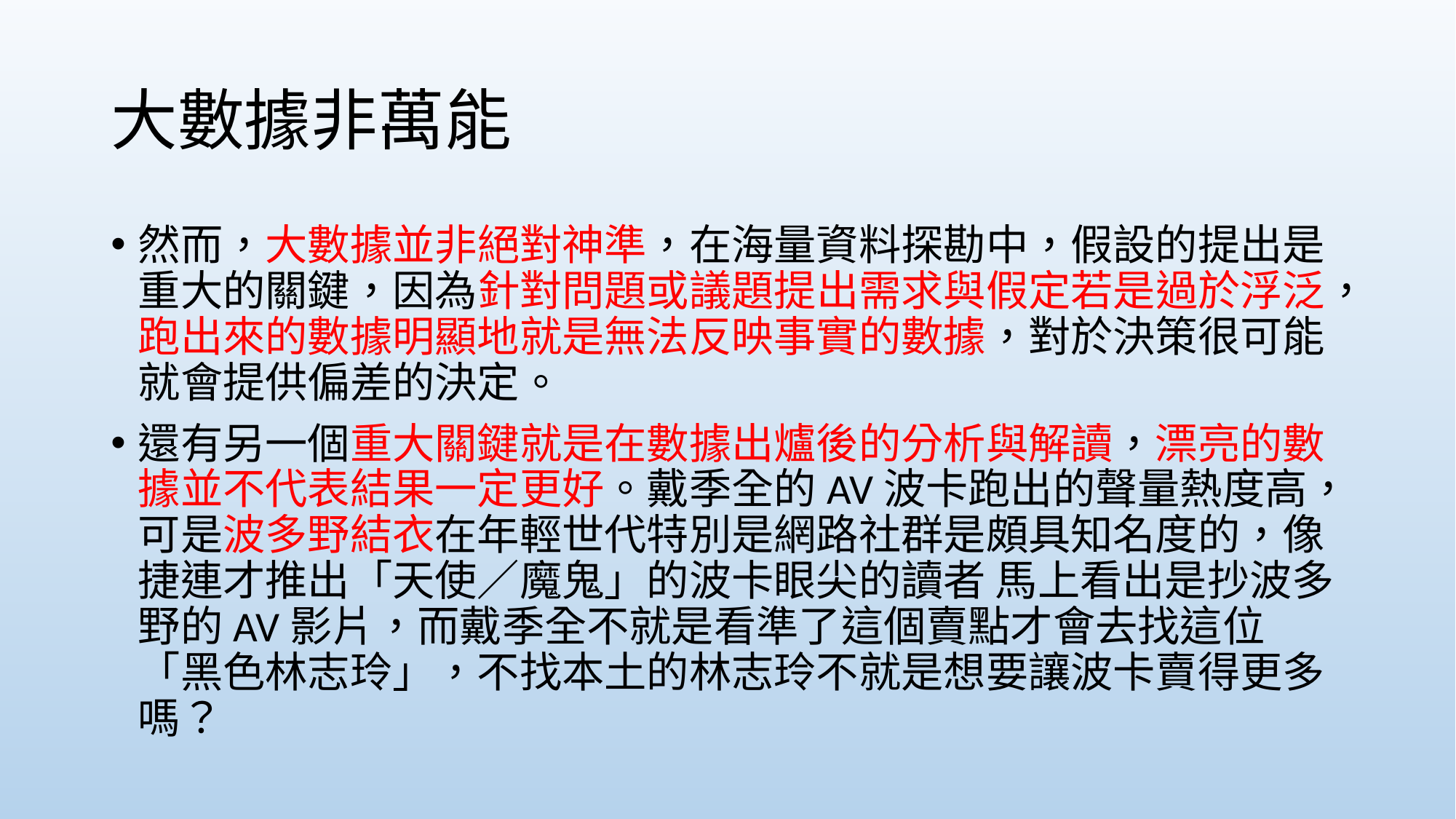

# 大數據非萬能
然而，大數據並非絕對神準，在海量資料探勘中，假設的提出是重大的關鍵，因為針對問題或議題提出需求與假定若是過於浮泛，跑出來的數據明顯地就是無法反映事實的數據，對於決策很可能就會提供偏差的決定。
還有另一個重大關鍵就是在數據出爐後的分析與解讀，漂亮的數據並不代表結果一定更好。戴季全的AV波卡跑出的聲量熱度高，可是波多野結衣在年輕世代特別是網路社群是頗具知名度的，像捷連才推出「天使／魔鬼」的波卡眼尖的讀者 馬上看出是抄波多野的AV影片，而戴季全不就是看準了這個賣點才會去找這位「黑色林志玲」，不找本土的林志玲不就是想要讓波卡賣得更多嗎？